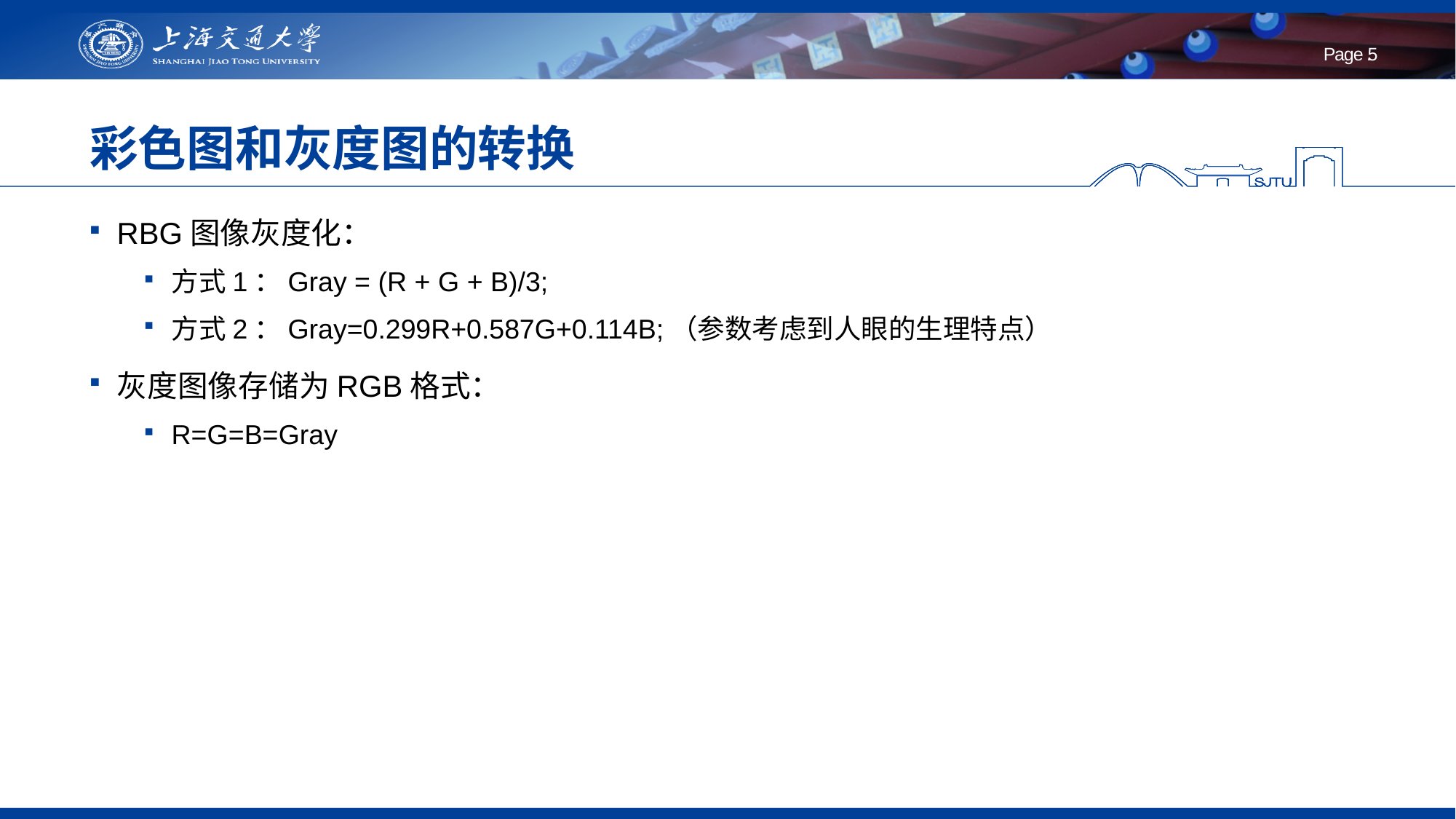

# 彩色图和灰度图的转换
RBG图像灰度化：
方式1：Gray = (R + G + B)/3;
方式2：Gray=0.299R+0.587G+0.114B;（参数考虑到人眼的生理特点）
灰度图像存储为RGB格式：
R=G=B=Gray